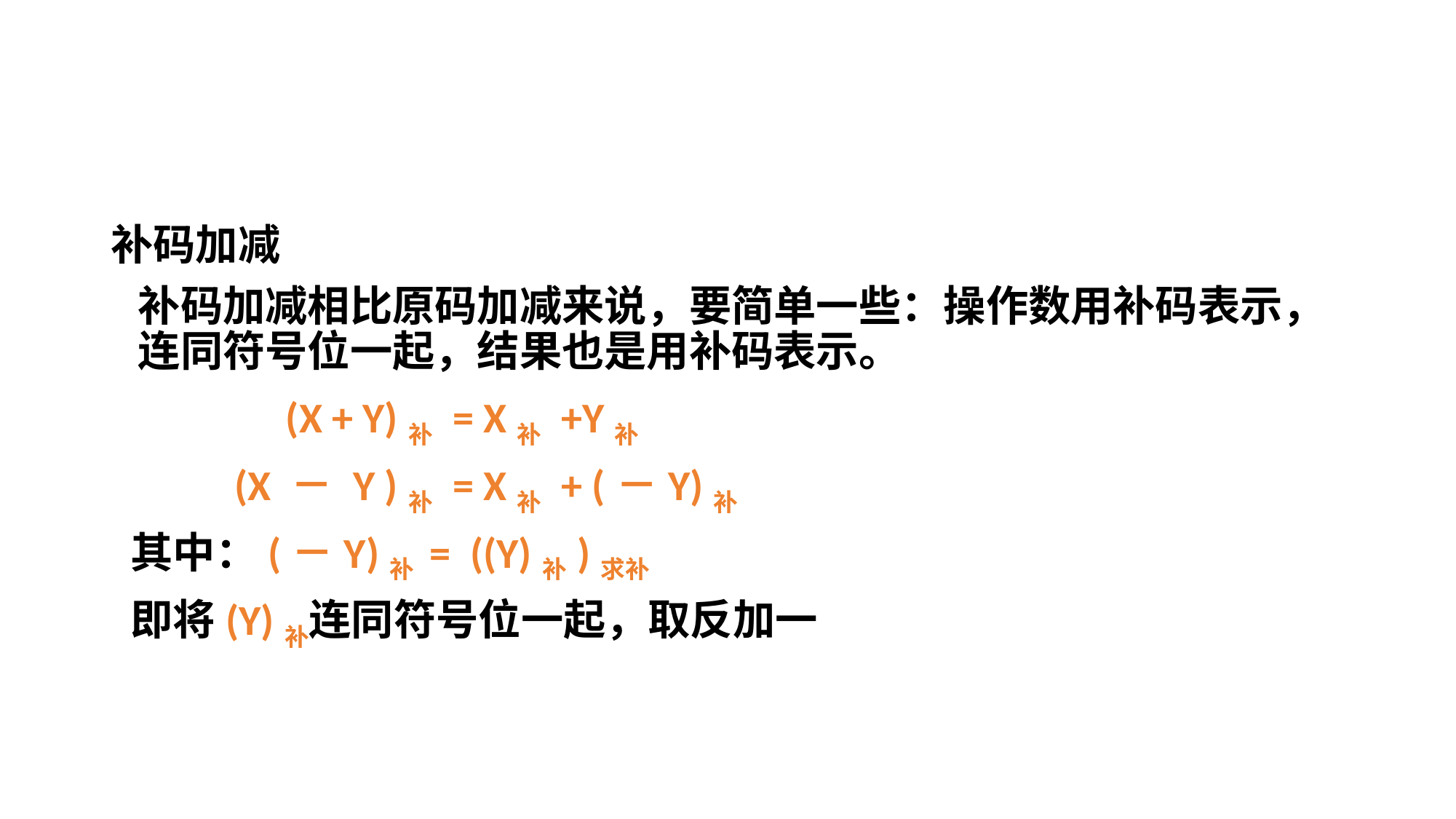

补码加减
	补码加减相比原码加减来说，要简单一些：操作数用补码表示，连同符号位一起，结果也是用补码表示。
		    (X + Y)补 = X补 +Y补
	          (X － Y )补 = X补 + (－Y)补
 其中：(－Y)补 =  ((Y)补)求补
 即将(Y)补连同符号位一起，取反加一